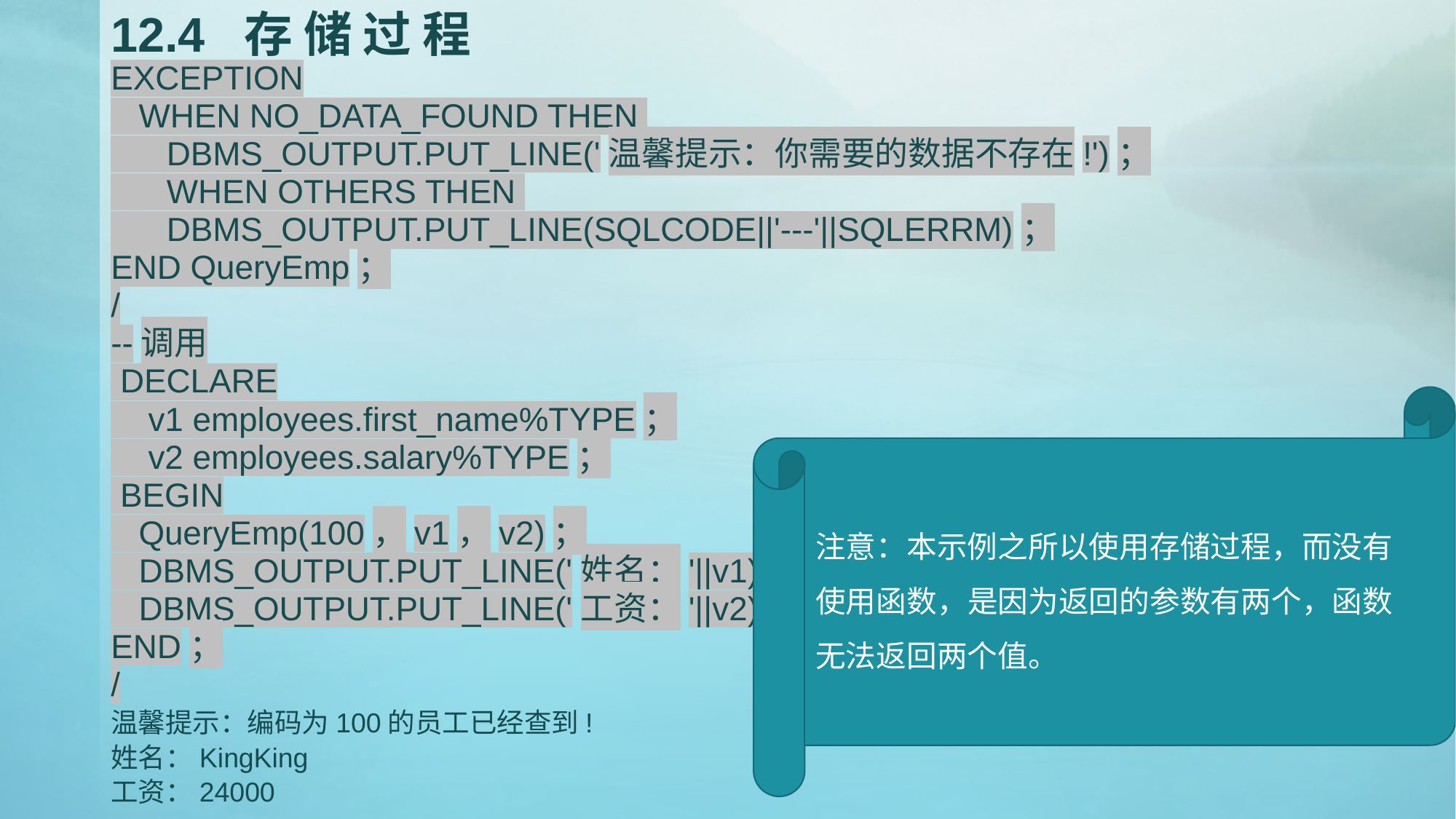

# 12.4  存 储 过 程
EXCEPTION
   WHEN NO_DATA_FOUND THEN
      DBMS_OUTPUT.PUT_LINE('温馨提示：你需要的数据不存在!')；
      WHEN OTHERS THEN
      DBMS_OUTPUT.PUT_LINE(SQLCODE||'---'||SQLERRM)；
END QueryEmp；
/
--调用
 DECLARE
    v1 employees.first_name%TYPE；
    v2 employees.salary%TYPE；
 BEGIN
   QueryEmp(100，v1，v2)；
   DBMS_OUTPUT.PUT_LINE('姓名：'||v1)；
   DBMS_OUTPUT.PUT_LINE('工资：'||v2)；
END；
/
温馨提示：编码为100的员工已经查到!
姓名：KingKing
工资：24000

注意：本示例之所以使用存储过程，而没有使用函数，是因为返回的参数有两个，函数无法返回两个值。